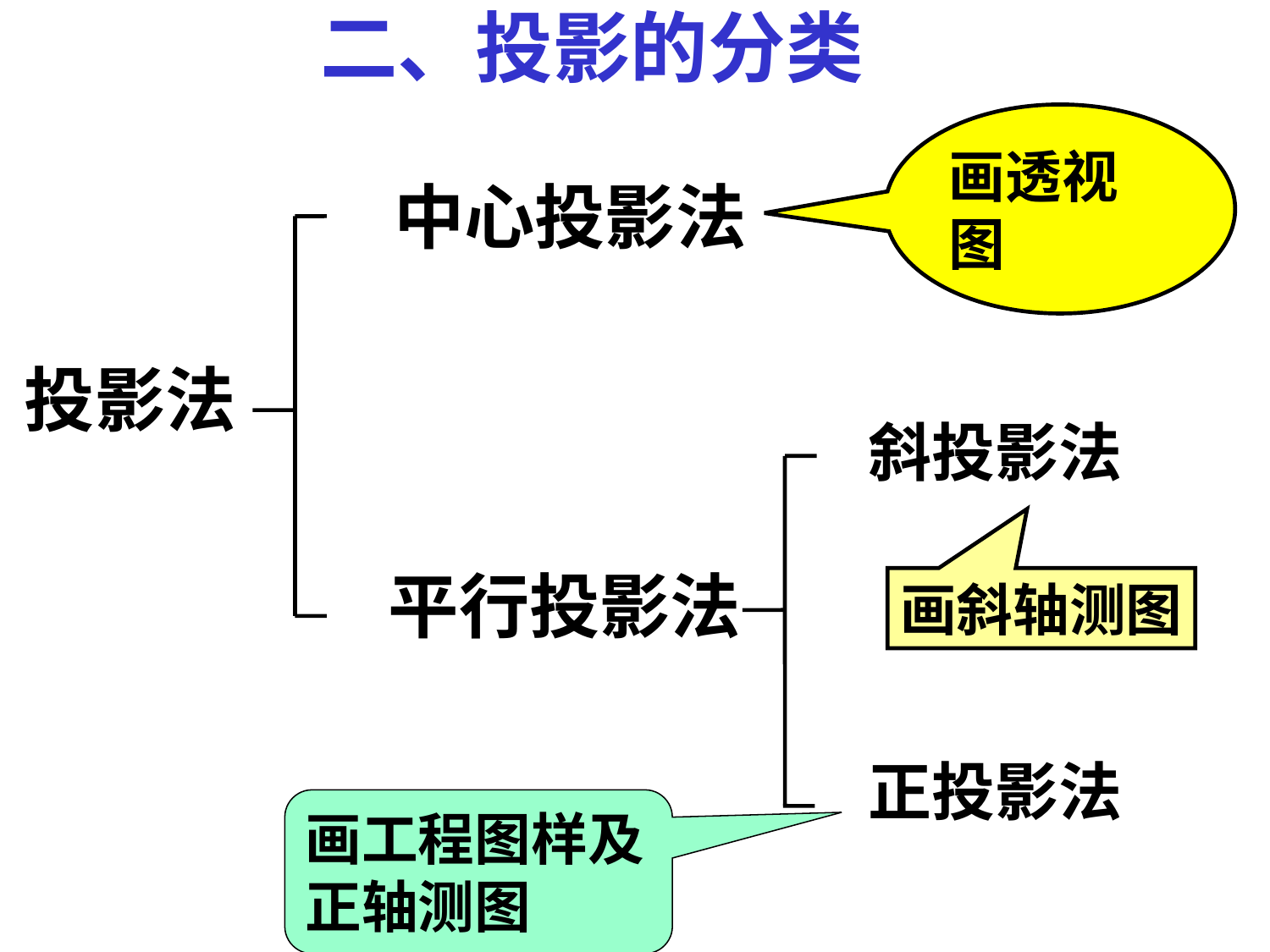

二、投影的分类
画透视图
中心投影法

投影法
斜投影法

平行投影法
画斜轴测图

正投影法
画工程图样及正轴测图